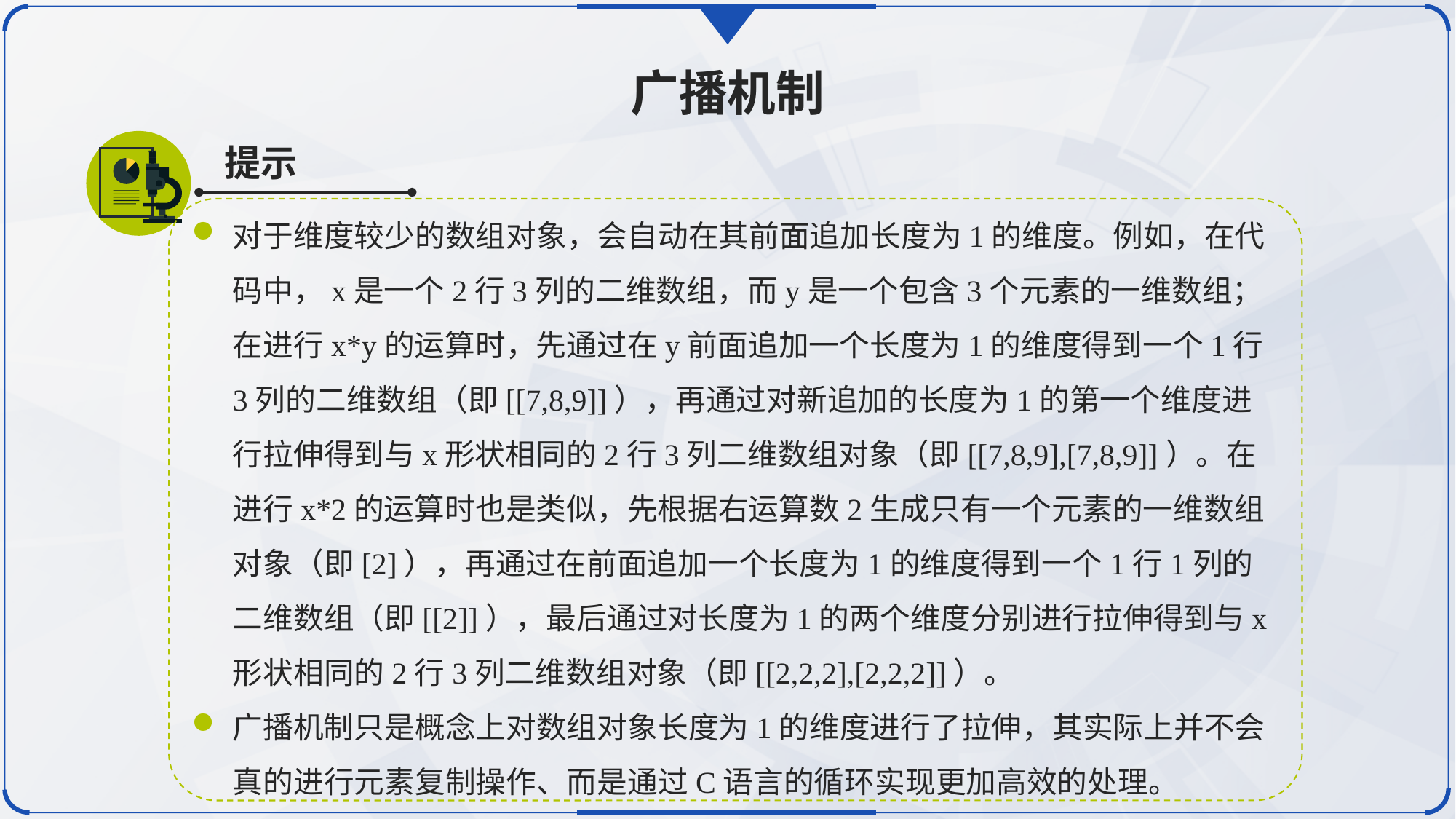

广播机制

提示
对于维度较少的数组对象，会自动在其前面追加长度为1的维度。例如，在代码中，x是一个2行3列的二维数组，而y是一个包含3个元素的一维数组；在进行x*y的运算时，先通过在y前面追加一个长度为1的维度得到一个1行3列的二维数组（即[[7,8,9]]），再通过对新追加的长度为1的第一个维度进行拉伸得到与x形状相同的2行3列二维数组对象（即[[7,8,9],[7,8,9]]）。在进行x*2的运算时也是类似，先根据右运算数2生成只有一个元素的一维数组对象（即[2]），再通过在前面追加一个长度为1的维度得到一个1行1列的二维数组（即[[2]]），最后通过对长度为1的两个维度分别进行拉伸得到与x形状相同的2行3列二维数组对象（即[[2,2,2],[2,2,2]]）。
广播机制只是概念上对数组对象长度为1的维度进行了拉伸，其实际上并不会真的进行元素复制操作、而是通过C语言的循环实现更加高效的处理。